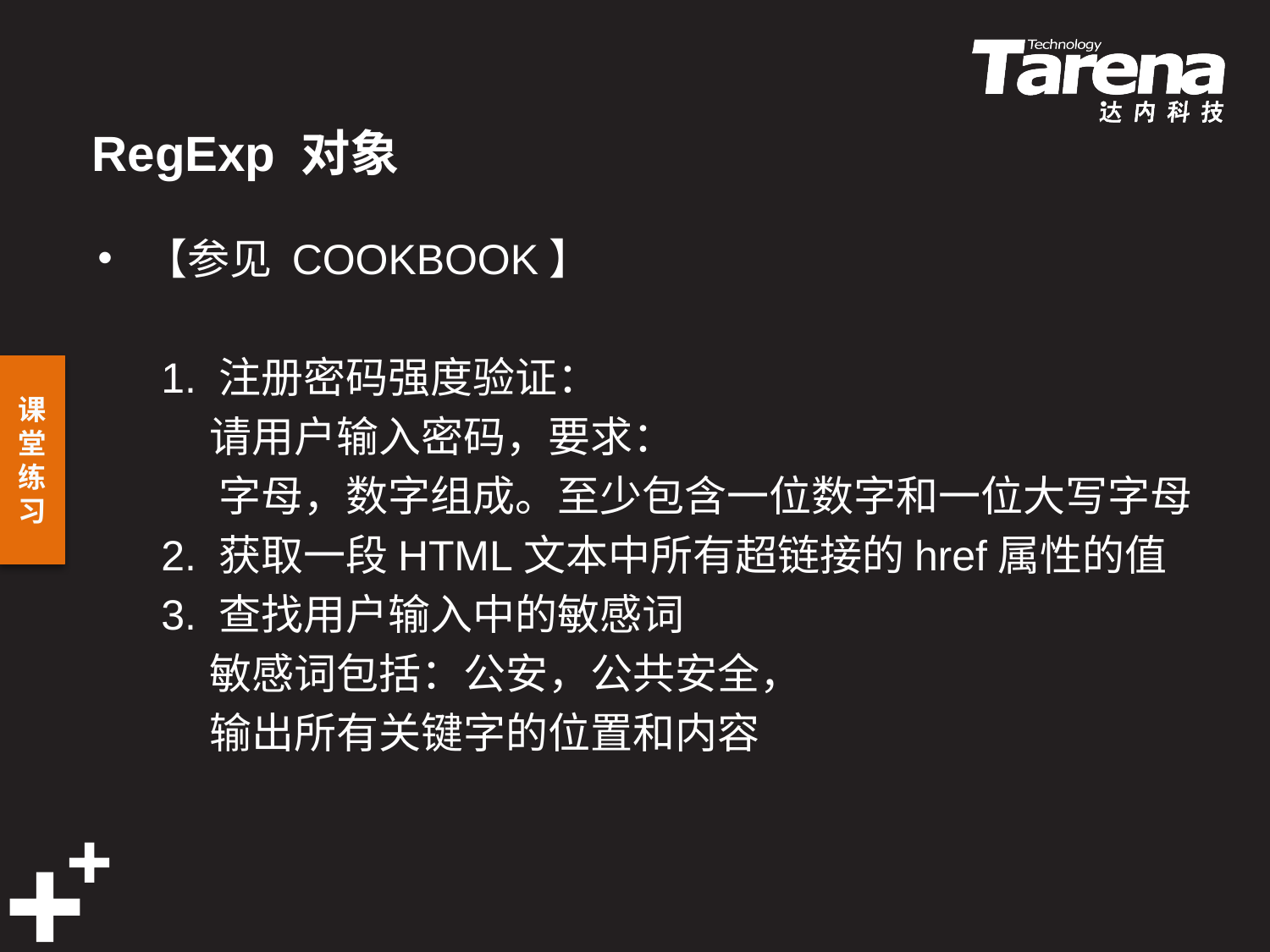

# RegExp 对象
【参见 COOKBOOK】

1. 注册密码强度验证：
    请用户输入密码，要求：
     字母，数字组成。至少包含一位数字和一位大写字母
2. 获取一段HTML文本中所有超链接的href属性的值
3. 查找用户输入中的敏感词
    敏感词包括：公安，公共安全，
    输出所有关键字的位置和内容